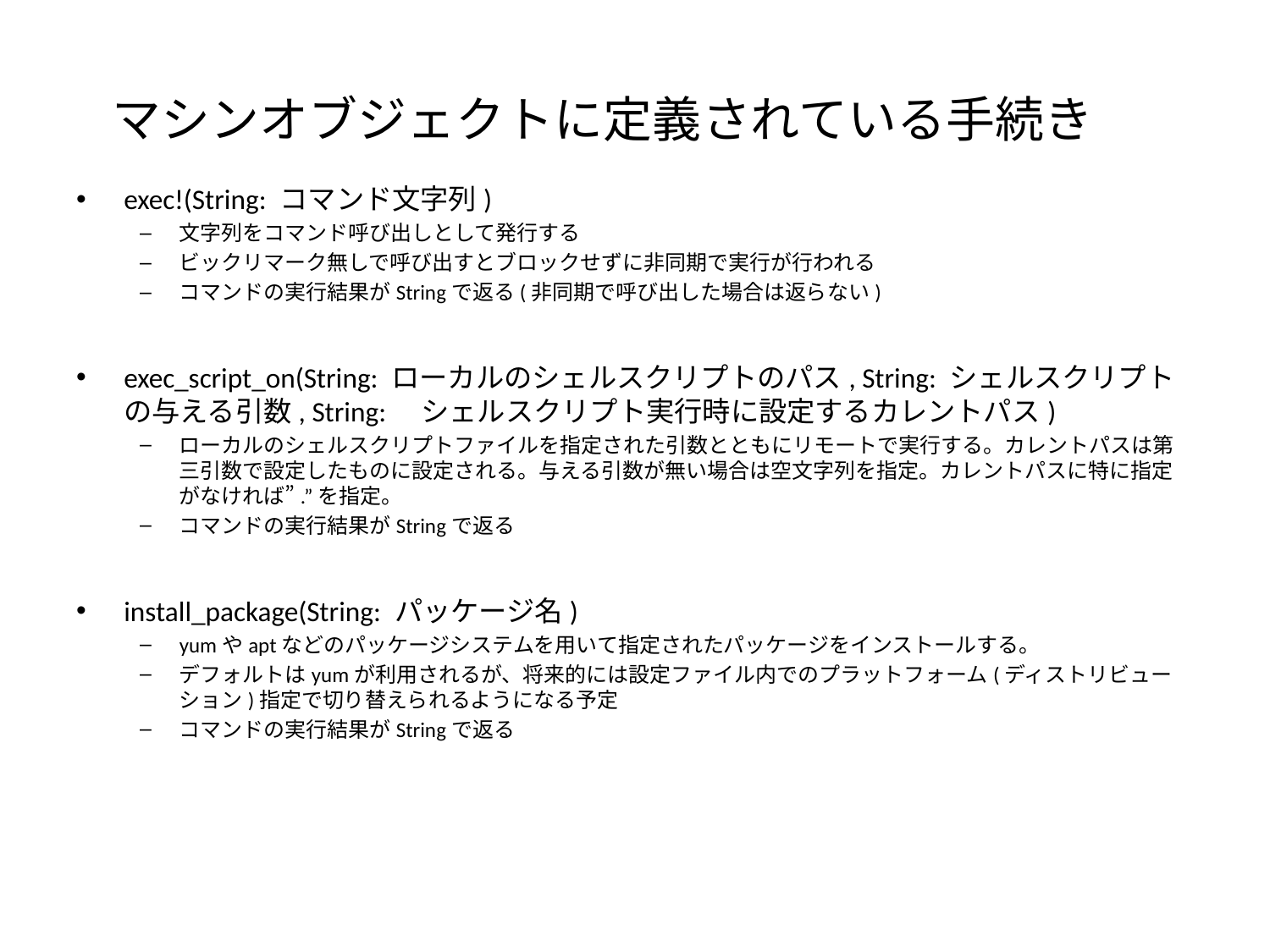

# マシンオブジェクトに定義されている手続き
exec!(String: コマンド文字列)
文字列をコマンド呼び出しとして発行する
ビックリマーク無しで呼び出すとブロックせずに非同期で実行が行われる
コマンドの実行結果がStringで返る(非同期で呼び出した場合は返らない)

exec_script_on(String: ローカルのシェルスクリプトのパス, String: シェルスクリプトの与える引数, String:　シェルスクリプト実行時に設定するカレントパス)
ローカルのシェルスクリプトファイルを指定された引数とともにリモートで実行する。カレントパスは第三引数で設定したものに設定される。与える引数が無い場合は空文字列を指定。カレントパスに特に指定がなければ”.”を指定。
コマンドの実行結果がStringで返る

install_package(String: パッケージ名)
yumやaptなどのパッケージシステムを用いて指定されたパッケージをインストールする。
デフォルトはyumが利用されるが、将来的には設定ファイル内でのプラットフォーム(ディストリビューション)指定で切り替えられるようになる予定
コマンドの実行結果がStringで返る